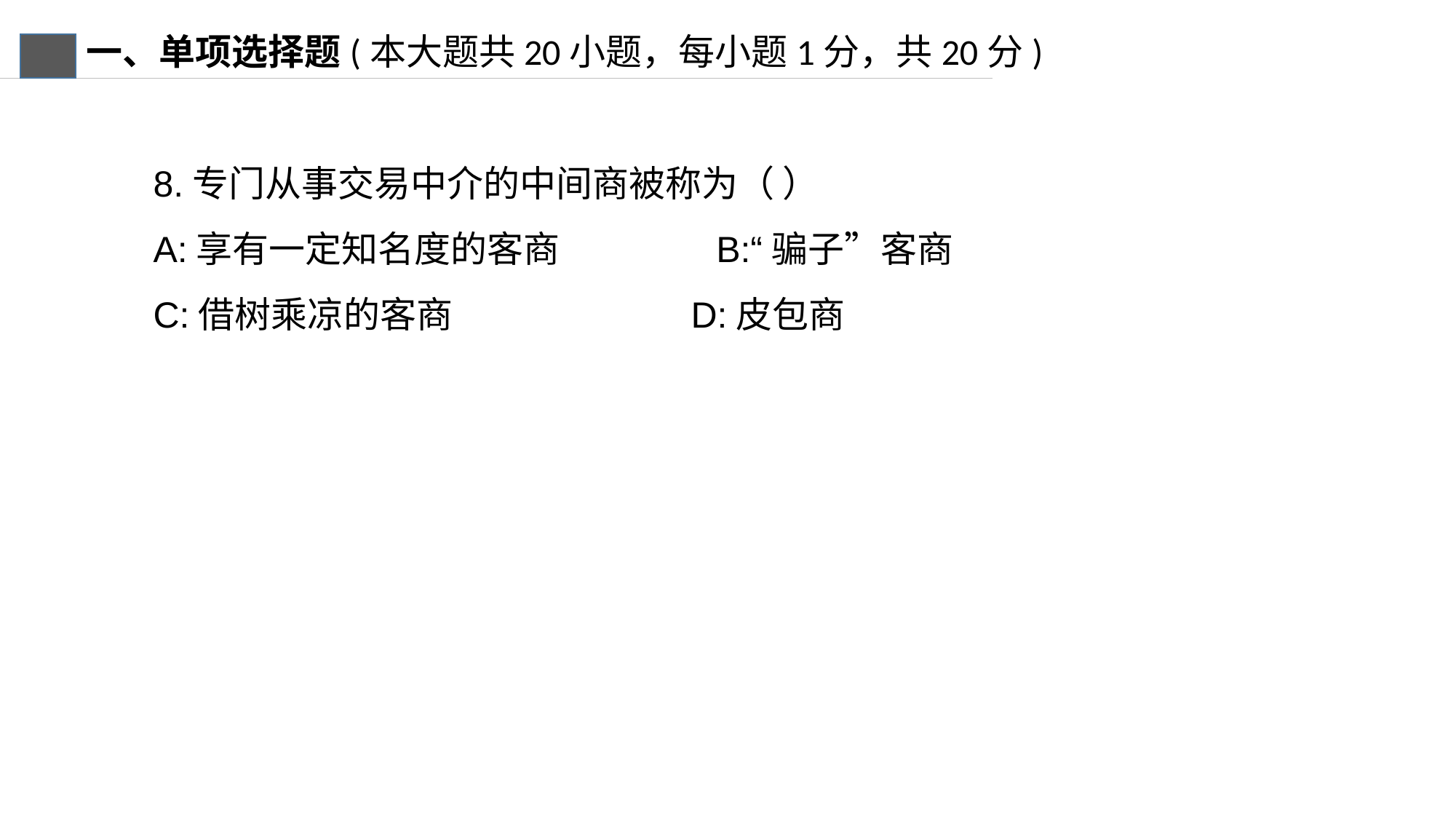

一、单项选择题(本大题共20小题，每小题1分，共20分)

8.专门从事交易中介的中间商被称为（ ）
A:享有一定知名度的客商                  B:“骗子”客商
C:借树乘凉的客商                            D:皮包商